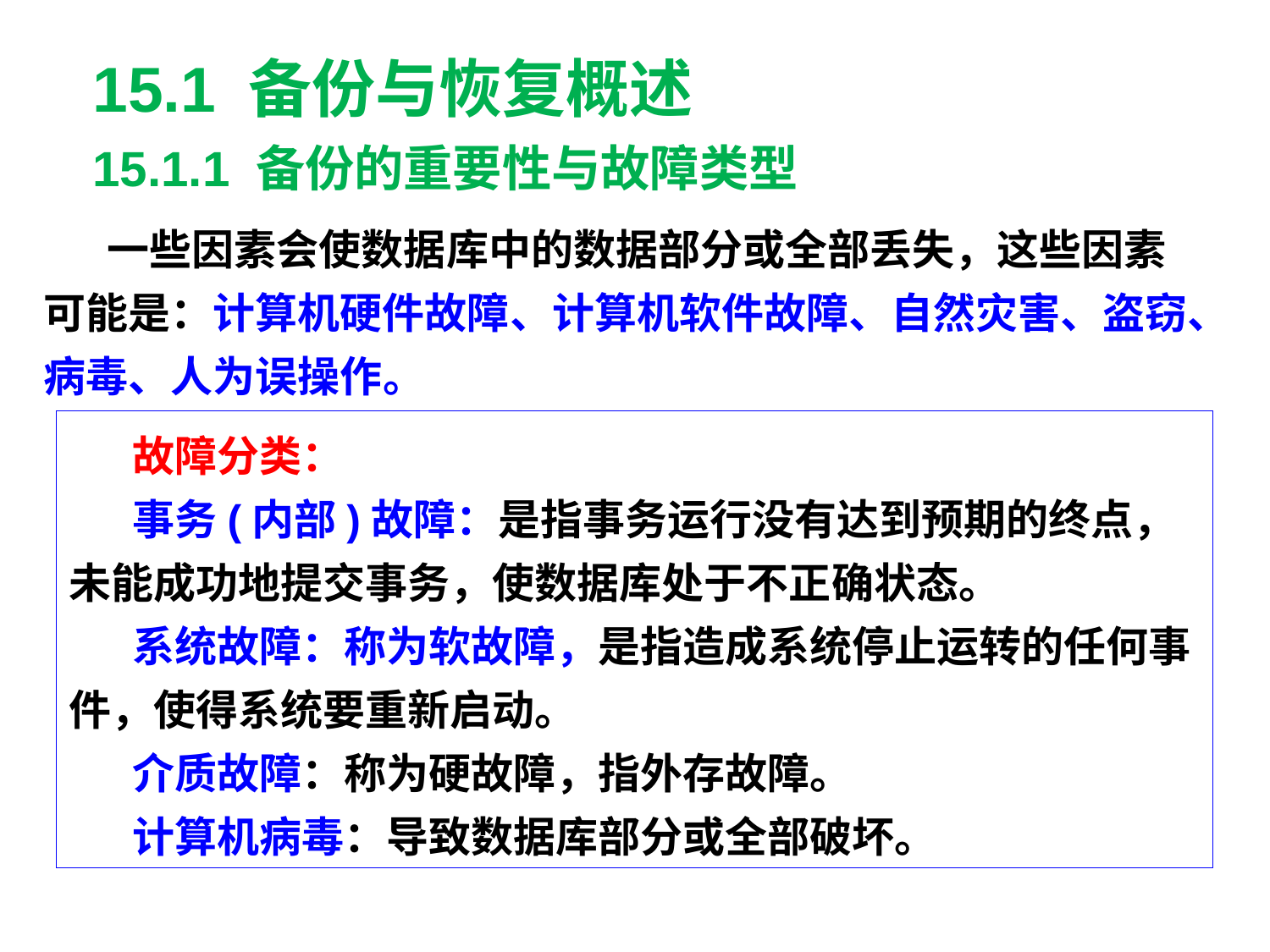

15.1 备份与恢复概述
15.1.1 备份的重要性与故障类型
一些因素会使数据库中的数据部分或全部丢失，这些因素可能是：计算机硬件故障、计算机软件故障、自然灾害、盗窃、病毒、人为误操作。
故障分类：
事务(内部)故障：是指事务运行没有达到预期的终点，未能成功地提交事务，使数据库处于不正确状态。
系统故障：称为软故障，是指造成系统停止运转的任何事件，使得系统要重新启动。
介质故障：称为硬故障，指外存故障。
计算机病毒：导致数据库部分或全部破坏。